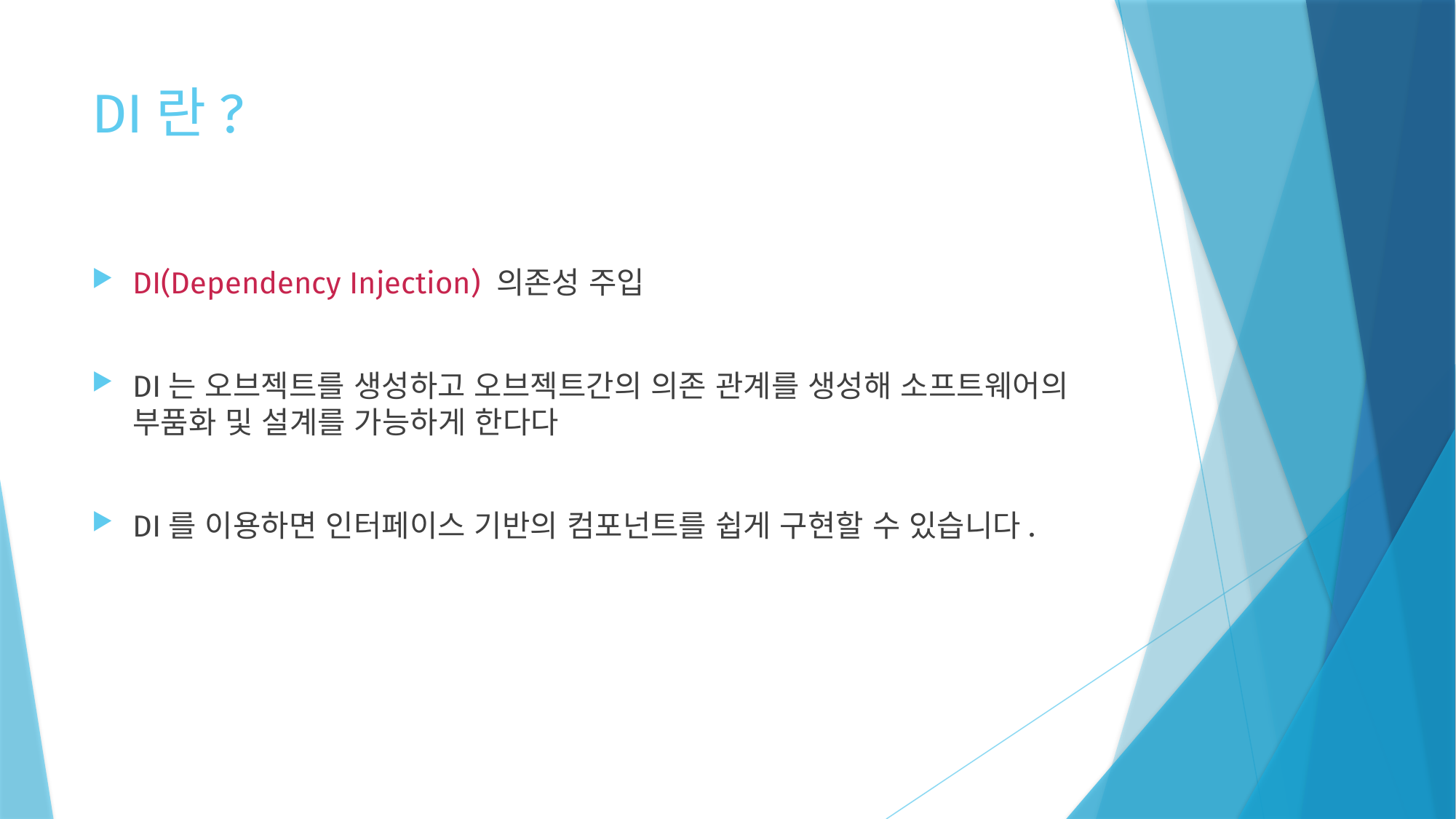

# DI란?
DI(Dependency Injection) 의존성 주입

DI는 오브젝트를 생성하고 오브젝트간의 의존 관계를 생성해 소프트웨어의 부품화 및 설계를 가능하게 한다다

DI를 이용하면 인터페이스 기반의 컴포넌트를 쉽게 구현할 수 있습니다.